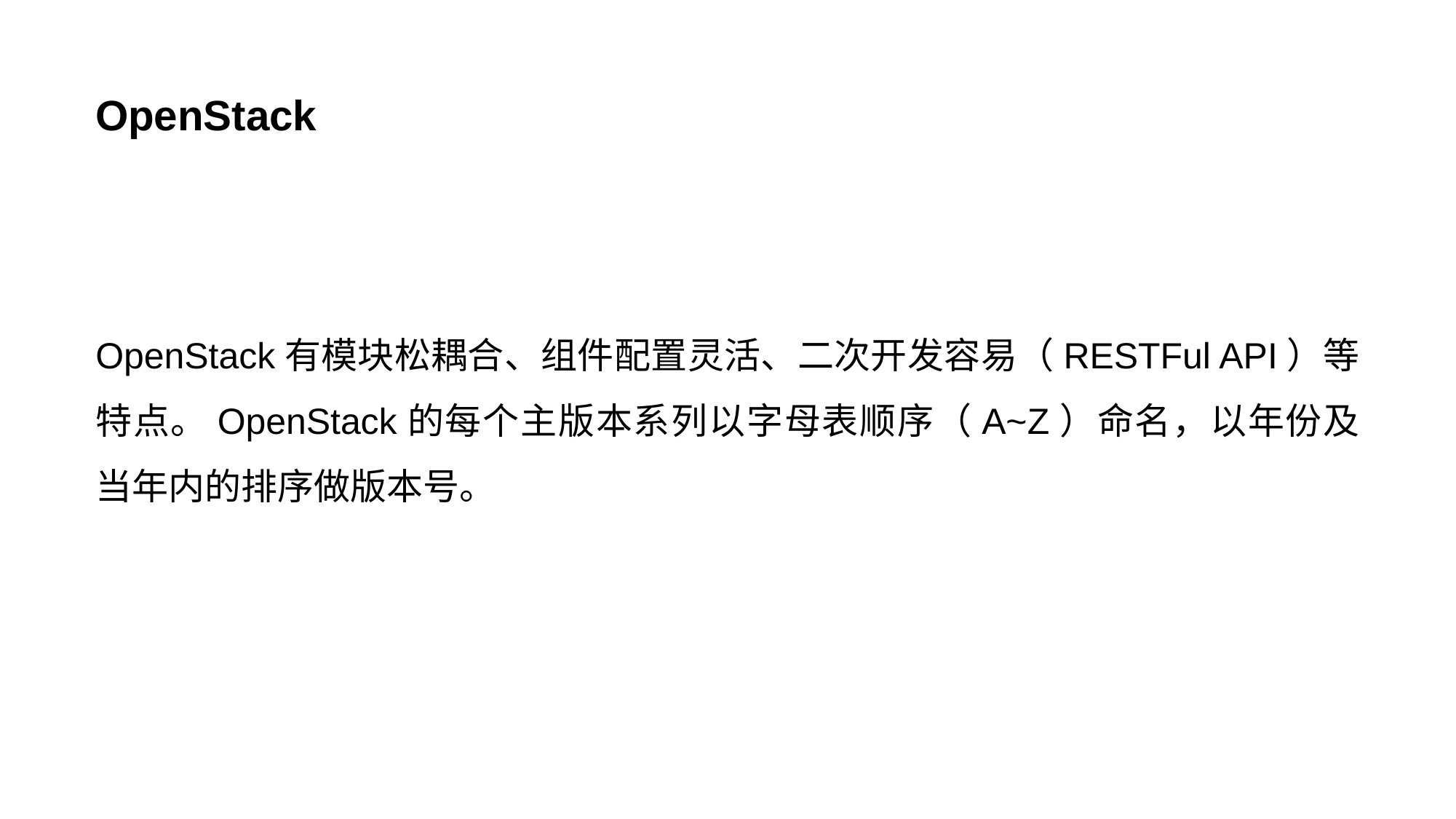

OpenStack
OpenStack有模块松耦合、组件配置灵活、二次开发容易（RESTFul API）等特点。OpenStack的每个主版本系列以字母表顺序（A~Z）命名，以年份及当年内的排序做版本号。